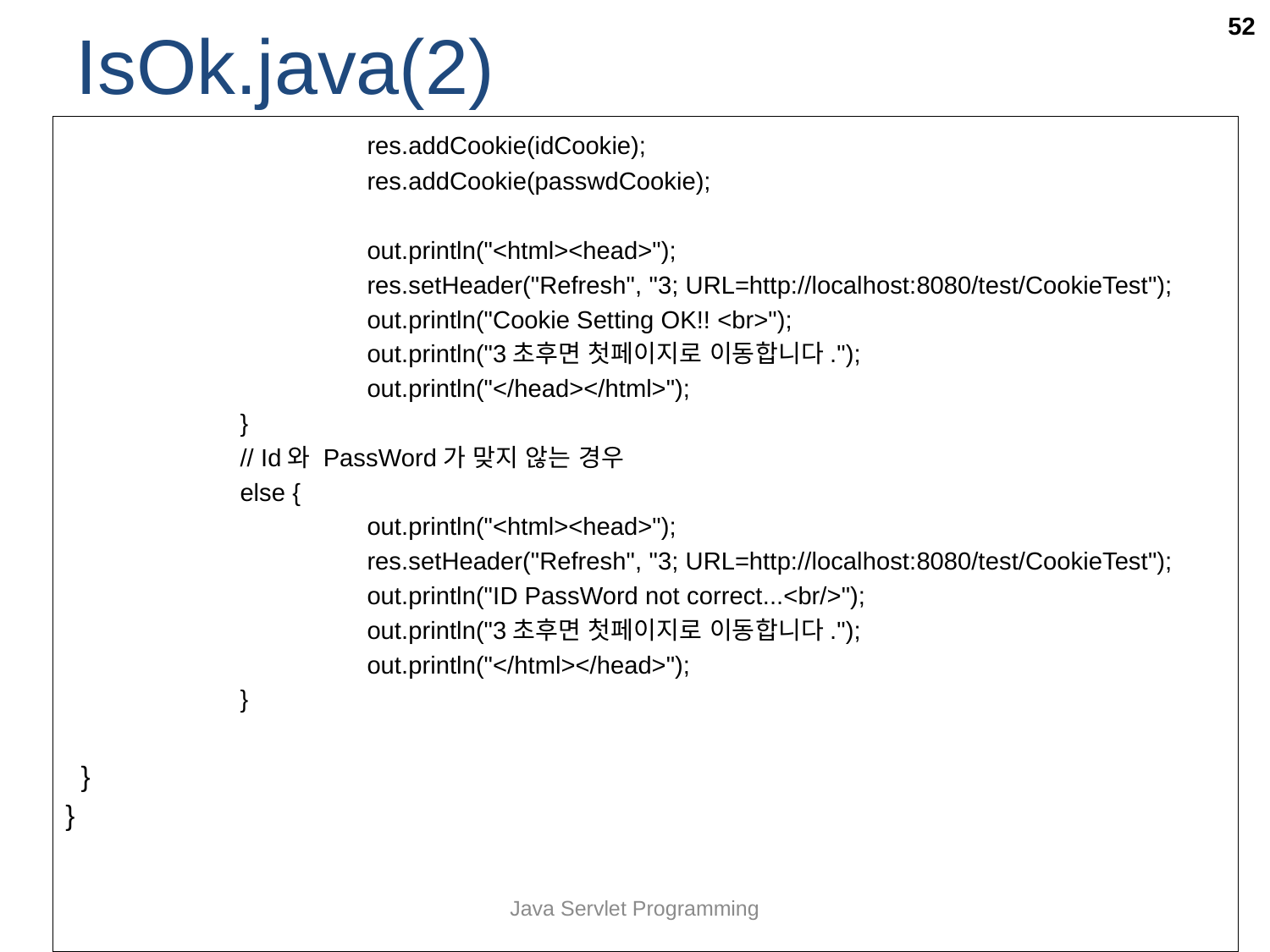

52
IsOk.java(2)
      		res.addCookie(idCookie);
			res.addCookie(passwdCookie);

			out.println("<html><head>");
			res.setHeader("Refresh", "3; URL=http://localhost:8080/test/CookieTest");
			out.println("Cookie Setting OK!! <br>");
			out.println("3초후면 첫페이지로 이동합니다.");
			out.println("</head></html>");
		}
		// Id와 PassWord가 맞지 않는 경우
		else {
			out.println("<html><head>");
			res.setHeader("Refresh", "3; URL=http://localhost:8080/test/CookieTest");
			out.println("ID PassWord not correct...<br/>");
			out.println("3초후면 첫페이지로 이동합니다.");
			out.println("</html></head>");
		}

  }
}
Java Servlet Programming